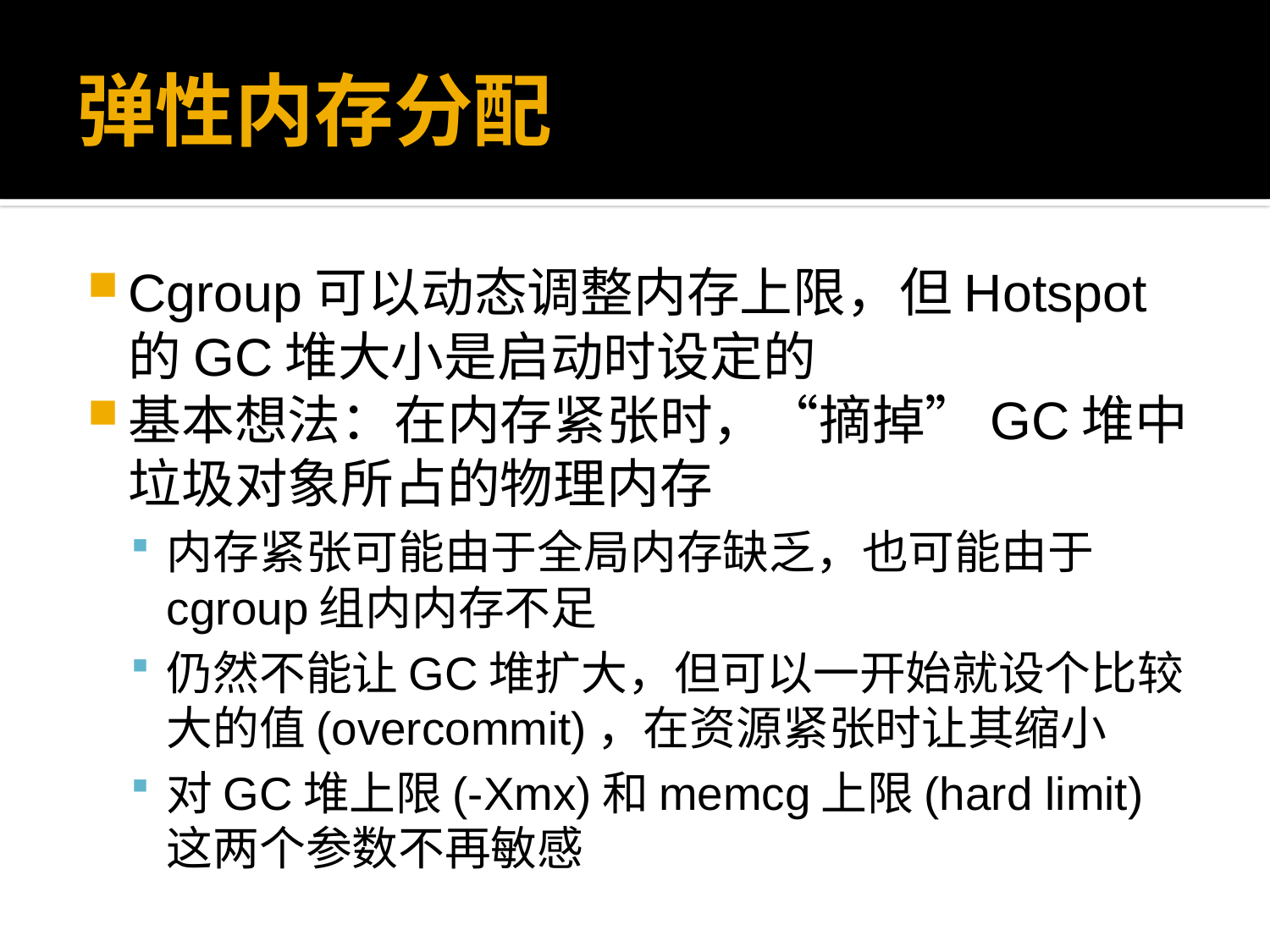

# 弹性内存分配
Cgroup可以动态调整内存上限，但Hotspot的GC堆大小是启动时设定的
基本想法：在内存紧张时，“摘掉”GC堆中垃圾对象所占的物理内存
内存紧张可能由于全局内存缺乏，也可能由于cgroup组内内存不足
仍然不能让GC堆扩大，但可以一开始就设个比较大的值(overcommit)，在资源紧张时让其缩小
对GC堆上限(-Xmx)和memcg上限(hard limit)这两个参数不再敏感